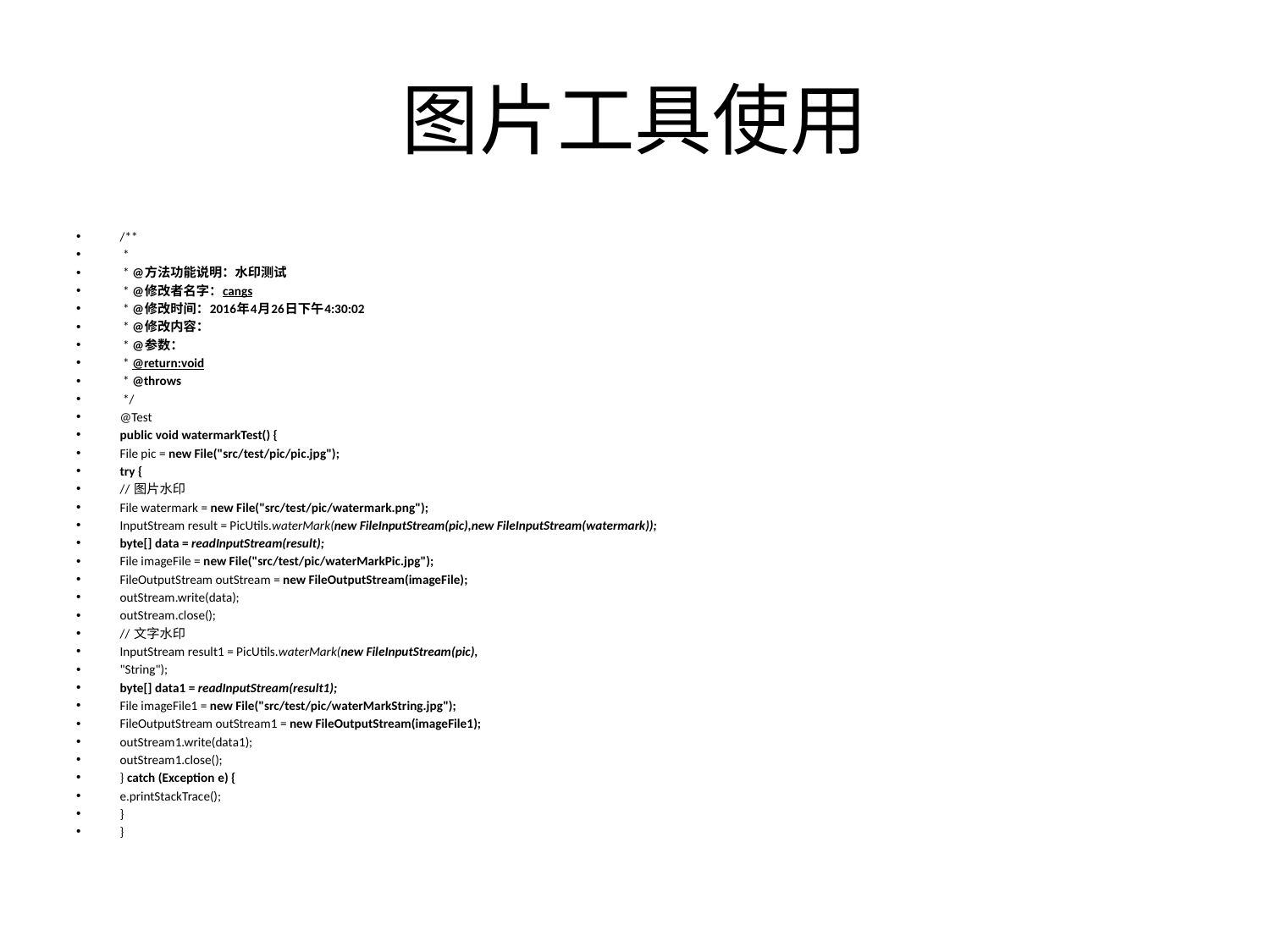

# 图片工具使用
/**
 *
 * @方法功能说明：水印测试
 * @修改者名字：cangs
 * @修改时间：2016年4月26日下午4:30:02
 * @修改内容：
 * @参数：
 * @return:void
 * @throws
 */
@Test
public void watermarkTest() {
File pic = new File("src/test/pic/pic.jpg");
try {
// 图片水印
File watermark = new File("src/test/pic/watermark.png");
InputStream result = PicUtils.waterMark(new FileInputStream(pic),new FileInputStream(watermark));
byte[] data = readInputStream(result);
File imageFile = new File("src/test/pic/waterMarkPic.jpg");
FileOutputStream outStream = new FileOutputStream(imageFile);
outStream.write(data);
outStream.close();
// 文字水印
InputStream result1 = PicUtils.waterMark(new FileInputStream(pic),
"String");
byte[] data1 = readInputStream(result1);
File imageFile1 = new File("src/test/pic/waterMarkString.jpg");
FileOutputStream outStream1 = new FileOutputStream(imageFile1);
outStream1.write(data1);
outStream1.close();
} catch (Exception e) {
e.printStackTrace();
}
}